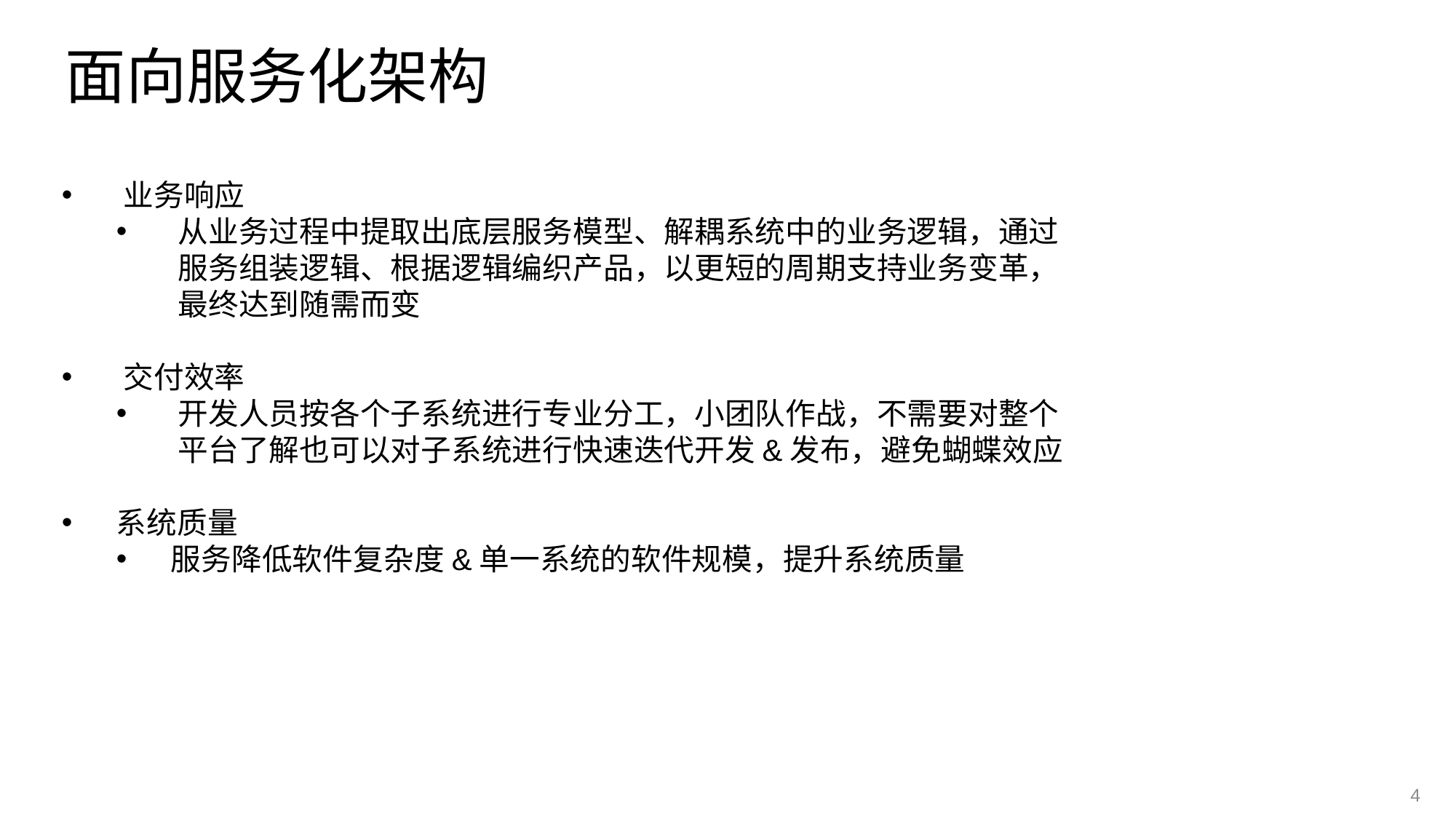

面向服务化架构
业务响应
从业务过程中提取出底层服务模型、解耦系统中的业务逻辑，通过服务组装逻辑、根据逻辑编织产品，以更短的周期支持业务变革，最终达到随需而变

交付效率
开发人员按各个子系统进行专业分工，小团队作战，不需要对整个平台了解也可以对子系统进行快速迭代开发&发布，避免蝴蝶效应

系统质量
服务降低软件复杂度&单一系统的软件规模，提升系统质量
4